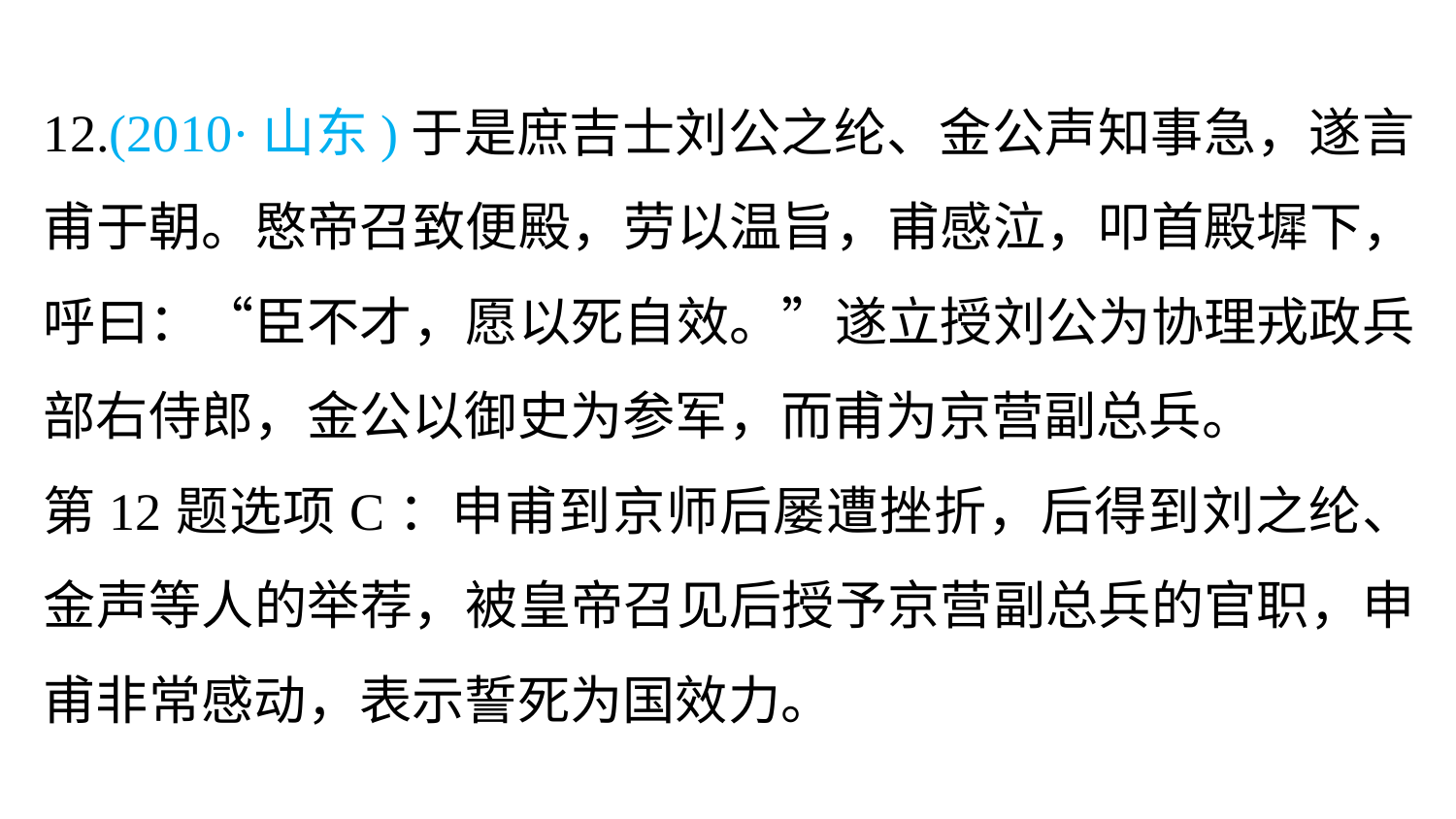

12.(2010·山东)于是庶吉士刘公之纶、金公声知事急，遂言甫于朝。愍帝召致便殿，劳以温旨，甫感泣，叩首殿墀下，呼曰：“臣不才，愿以死自效。”遂立授刘公为协理戎政兵部右侍郎，金公以御史为参军，而甫为京营副总兵。
第12题选项C：申甫到京师后屡遭挫折，后得到刘之纶、金声等人的举荐，被皇帝召见后授予京营副总兵的官职，申甫非常感动，表示誓死为国效力。